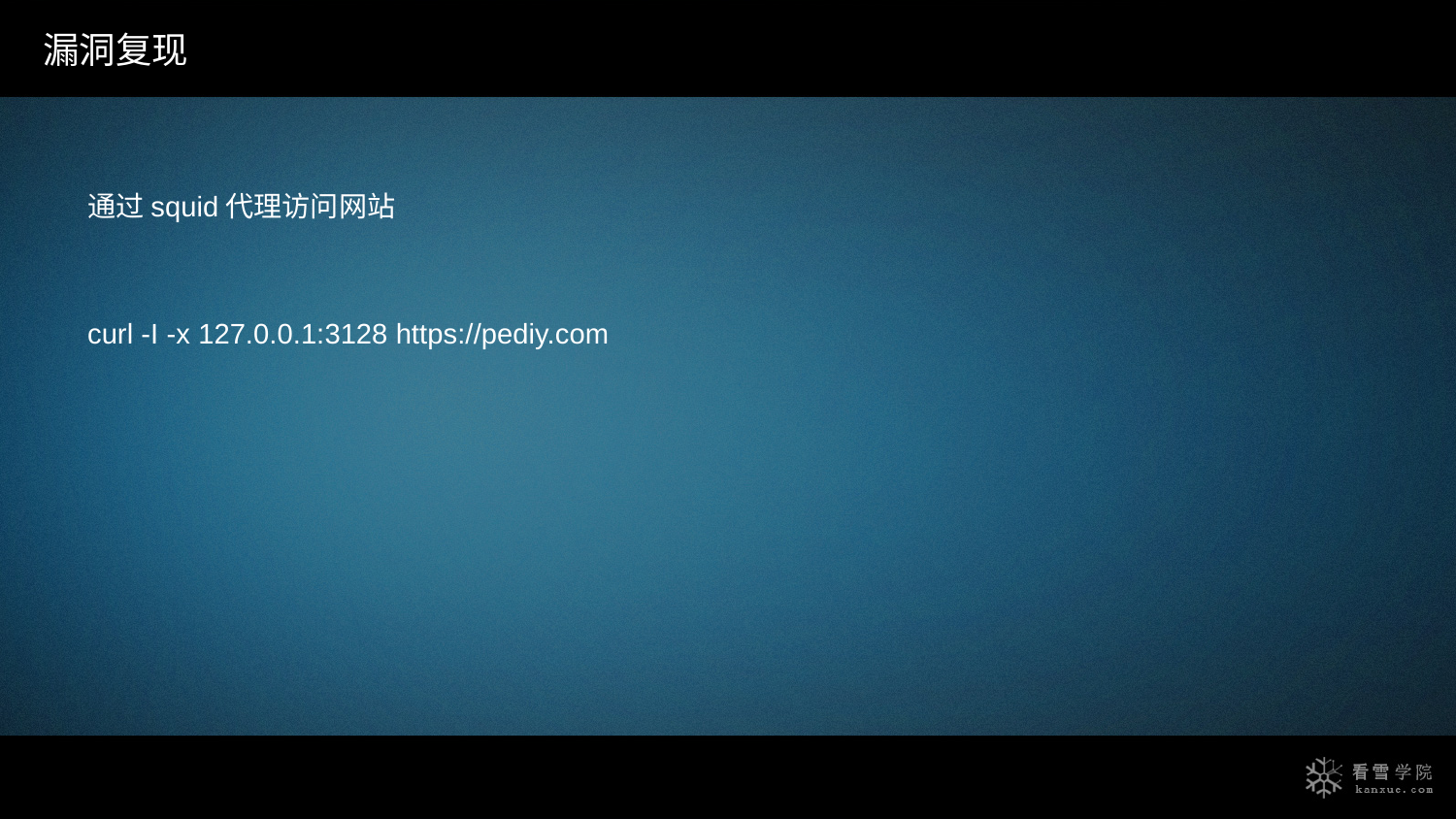

漏洞复现
通过squid代理访问网站

curl -I -x 127.0.0.1:3128 https://pediy.com